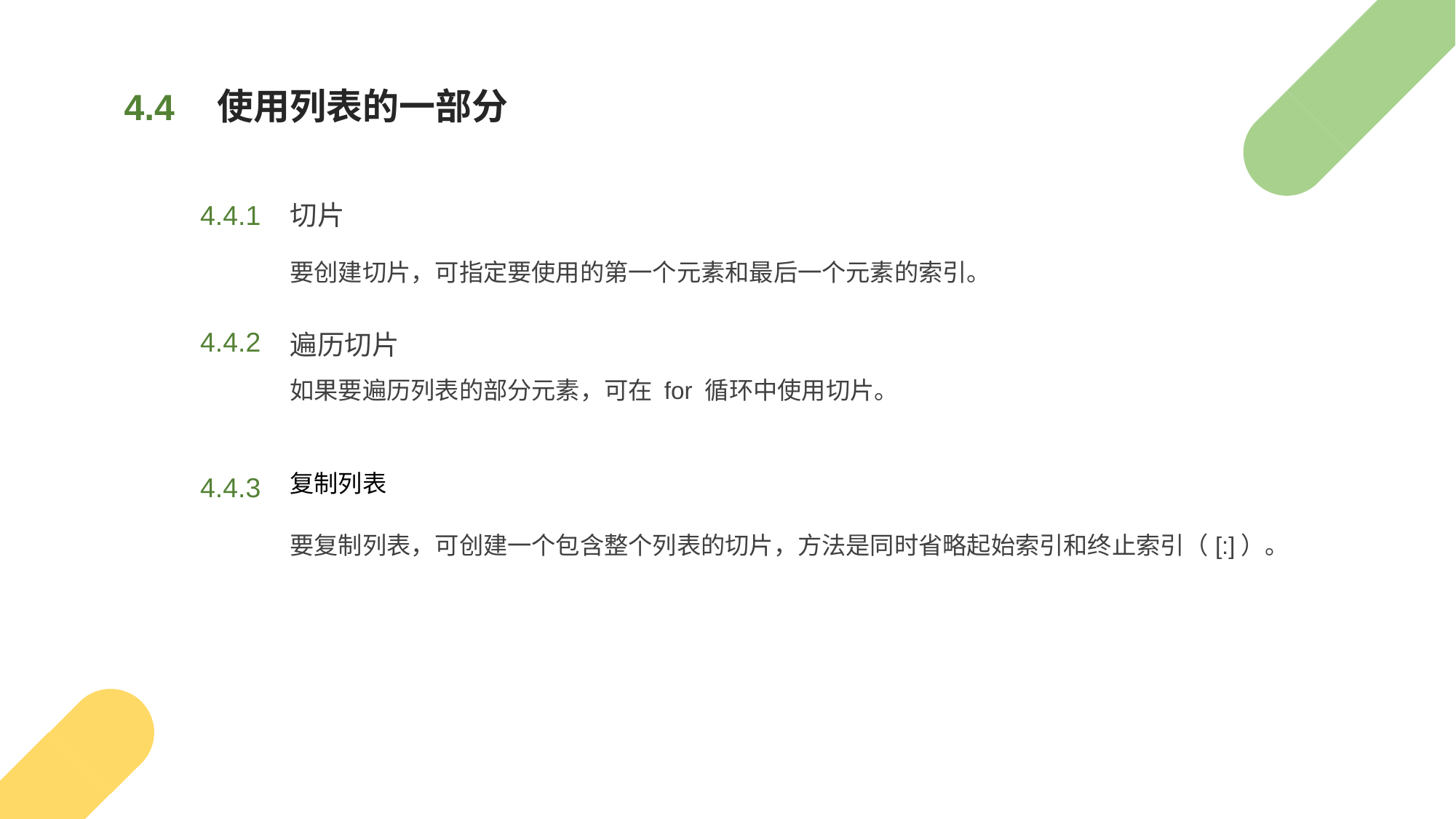

# 使用列表的一部分
4.4
4.4.1
切片
要创建切片，可指定要使用的第一个元素和最后一个元素的索引。
4.4.2
遍历切片
如果要遍历列表的部分元素，可在 for 循环中使用切片。
复制列表
4.4.3
要复制列表，可创建一个包含整个列表的切片，方法是同时省略起始索引和终止索引（[:]）。